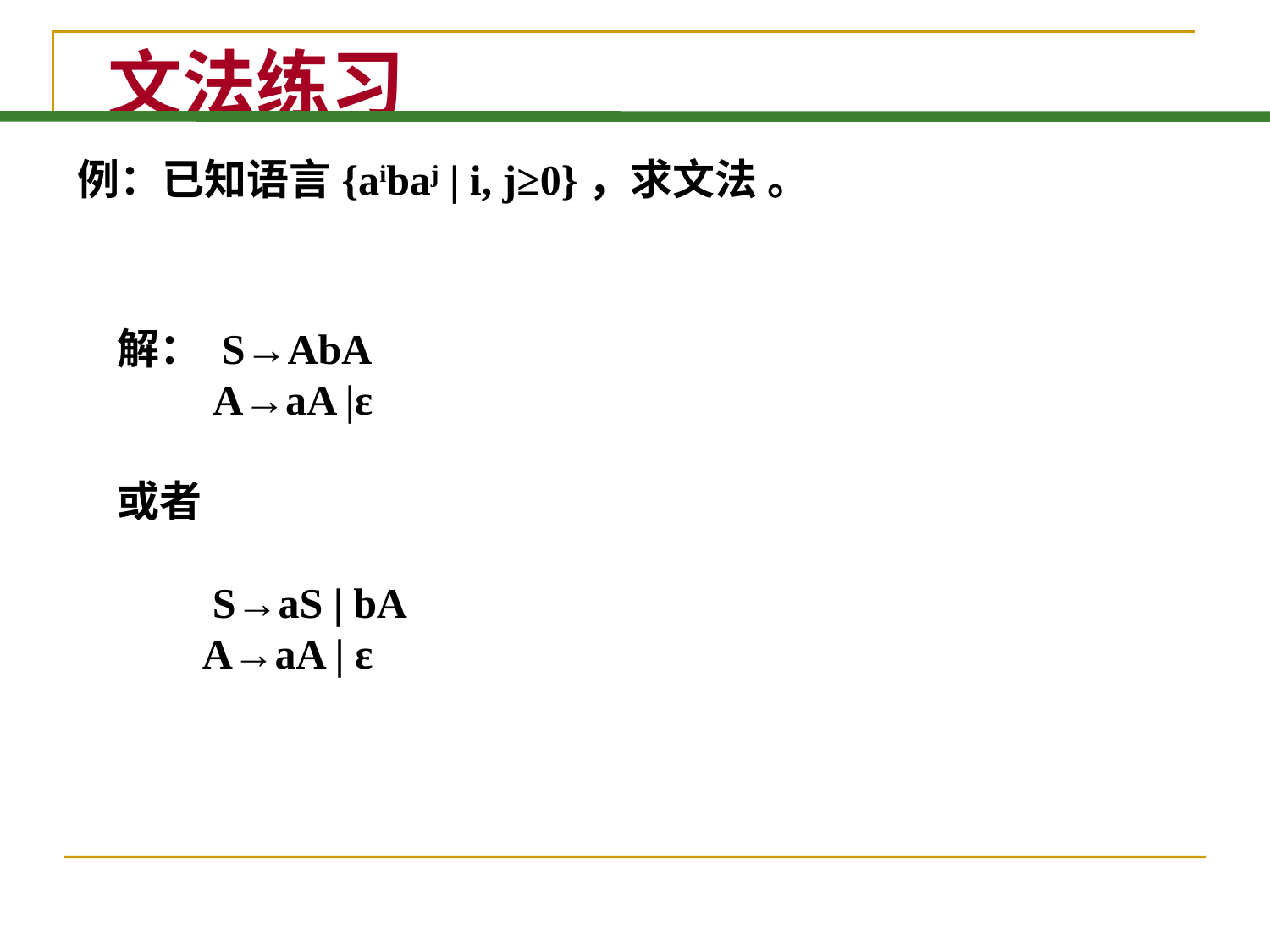

# 文法练习

例：已知语言{aibaj | i, j≥0}，求文法 。
解： S→AbA
         A→aA |ε

或者

        S→aS | bA
        A→aA | ε
45